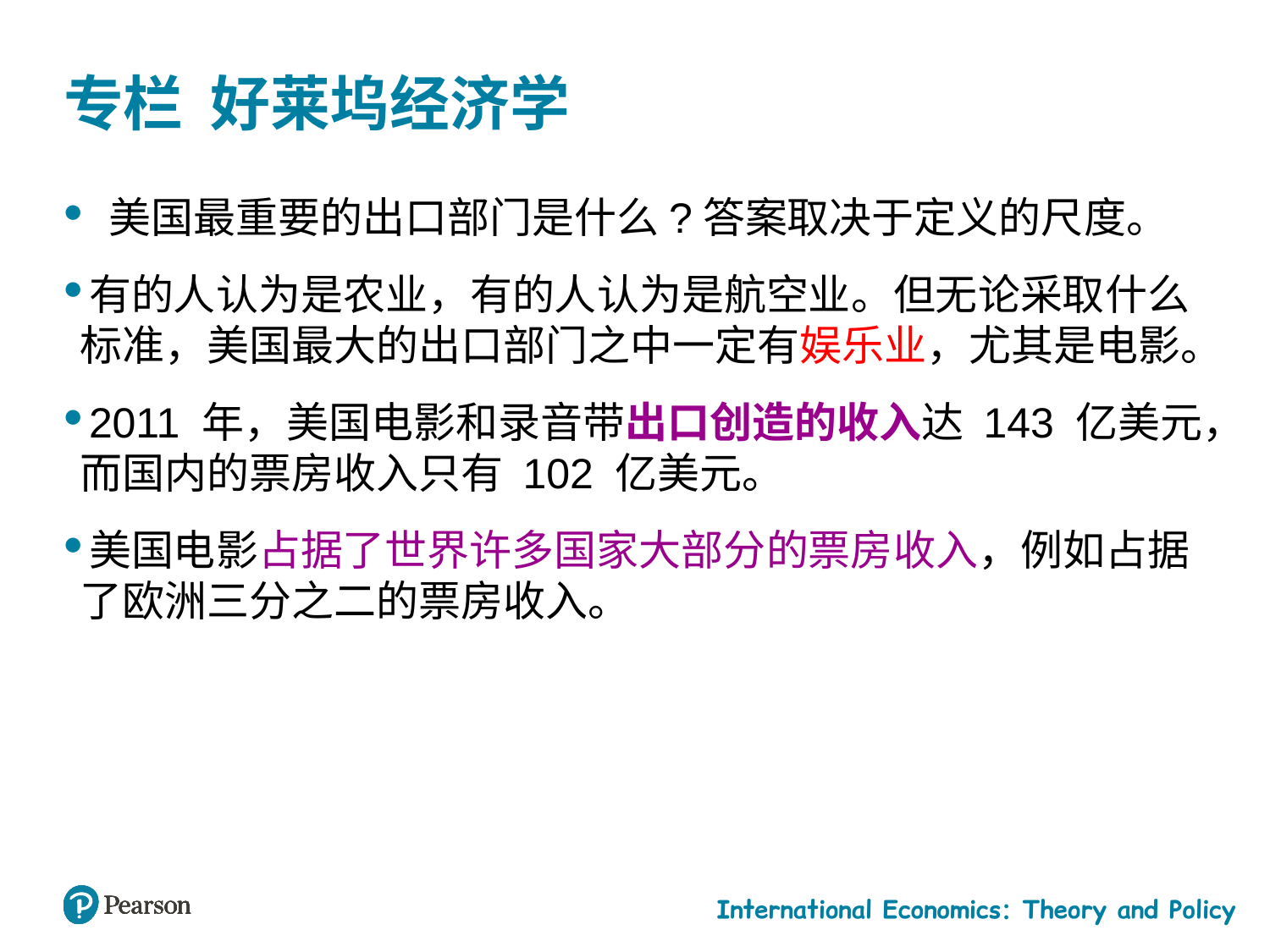

# 专栏  好莱坞经济学
 美国最重要的出口部门是什么?答案取决于定义的尺度。
有的人认为是农业，有的人认为是航空业。但无论采取什么标准，美国最大的出口部门之中一定有娱乐业，尤其是电影。
2011 年，美国电影和录音带出口创造的收入达 143 亿美元，而国内的票房收入只有 102 亿美元。
美国电影占据了世界许多国家大部分的票房收入，例如占据了欧洲三分之二的票房收入。